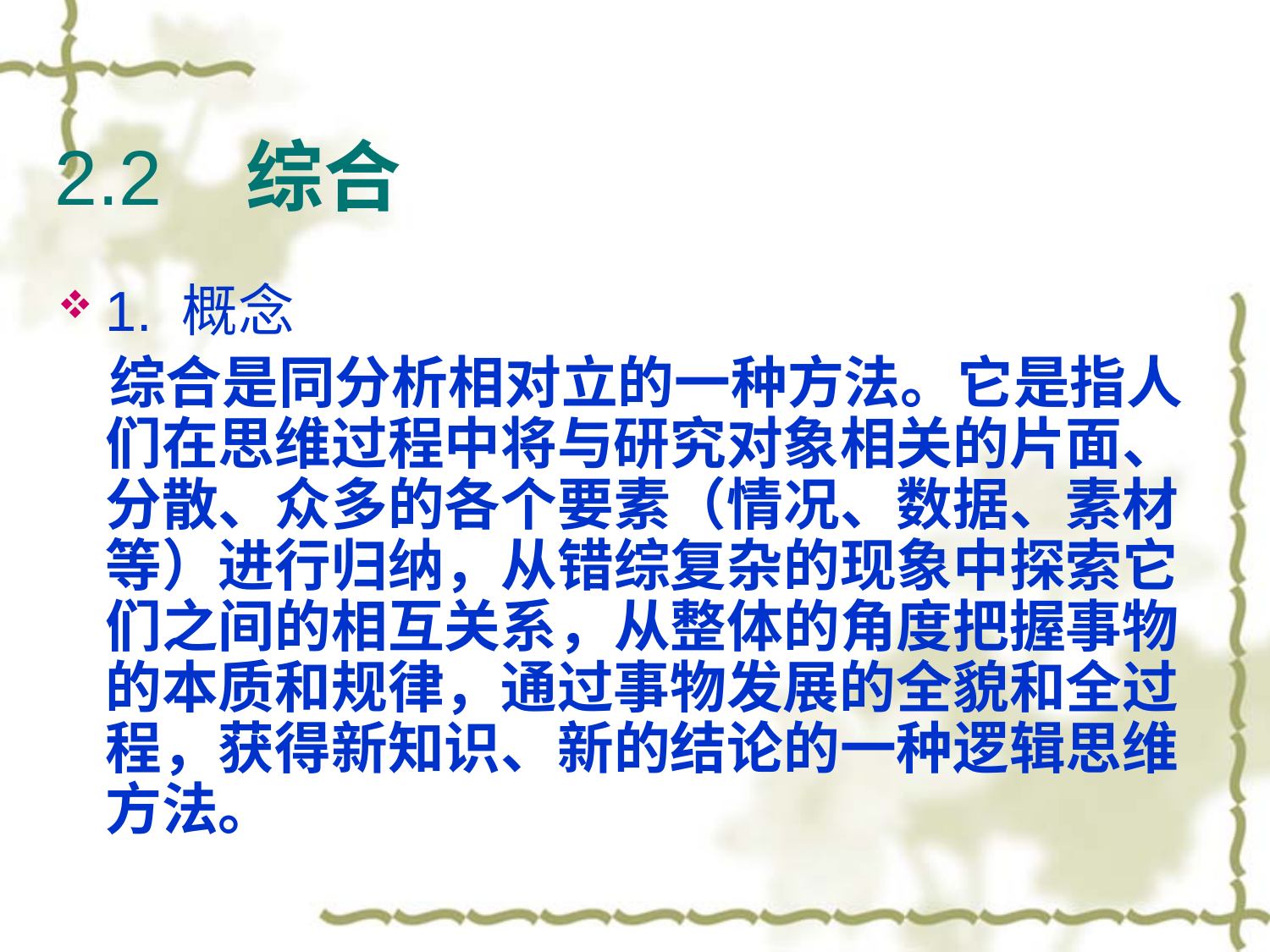

2.2   综合
1. 概念
   综合是同分析相对立的一种方法。它是指人们在思维过程中将与研究对象相关的片面、分散、众多的各个要素（情况、数据、素材等）进行归纳，从错综复杂的现象中探索它们之间的相互关系，从整体的角度把握事物的本质和规律，通过事物发展的全貌和全过程，获得新知识、新的结论的一种逻辑思维方法。